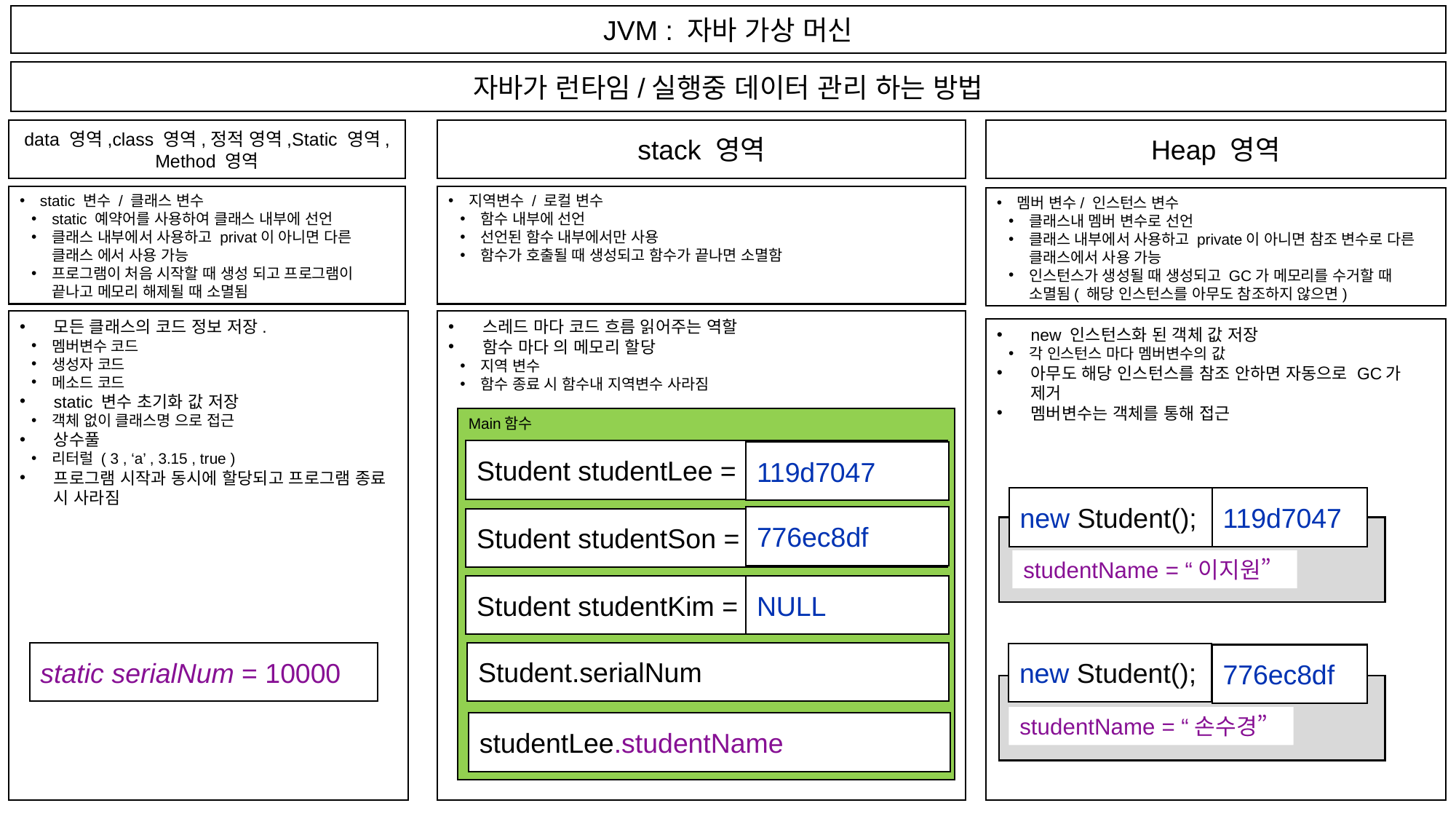

JVM : 자바 가상 머신
자바가 런타임/실행중 데이터 관리 하는 방법
data 영역,class 영역,정적 영역,Static 영역, Method 영역
stack 영역
Heap 영역
static 변수 / 클래스 변수
static 예약어를 사용하여 클래스 내부에 선언
클래스 내부에서 사용하고 privat이 아니면 다른 클래스 에서 사용 가능
프로그램이 처음 시작할 때 생성 되고 프로그램이 끝나고 메모리 해제될 때 소멸됨
지역변수 / 로컬 변수
함수 내부에 선언
선언된 함수 내부에서만 사용
함수가 호출될 때 생성되고 함수가 끝나면 소멸함

멤버 변수/ 인스턴스 변수
클래스내 멤버 변수로 선언
클래스 내부에서 사용하고 private이 아니면 참조 변수로 다른 클래스에서 사용 가능
인스턴스가 생성될 때 생성되고 GC가 메모리를 수거할 때 소멸됨( 해당 인스턴스를 아무도 참조하지 않으면)
스레드 마다 코드 흐름 읽어주는 역할
함수 마다 의 메모리 할당
지역 변수
함수 종료 시 함수내 지역변수 사라짐
모든 클래스의 코드 정보 저장.
멤버변수 코드
생성자 코드
메소드 코드
static 변수 초기화 값 저장
객체 없이 클래스명 으로 접근
상수풀
리터럴 ( 3 , ‘a’ , 3.15 , true )
프로그램 시작과 동시에 할당되고 프로그램 종료 시 사라짐
new 인스턴스화 된 객체 값 저장
각 인스턴스 마다 멤버변수의 값
아무도 해당 인스턴스를 참조 안하면 자동으로 GC가 제거
멤버변수는 객체를 통해 접근
Main함수
Student studentLee =
119d7047
new Student();
119d7047
776ec8df
Student studentSon =

studentName = “이지원”
Student studentKim =
NULL
Student.serialNum
static serialNum = 10000
new Student();
776ec8df

studentName = “손수경”
studentLee.studentName